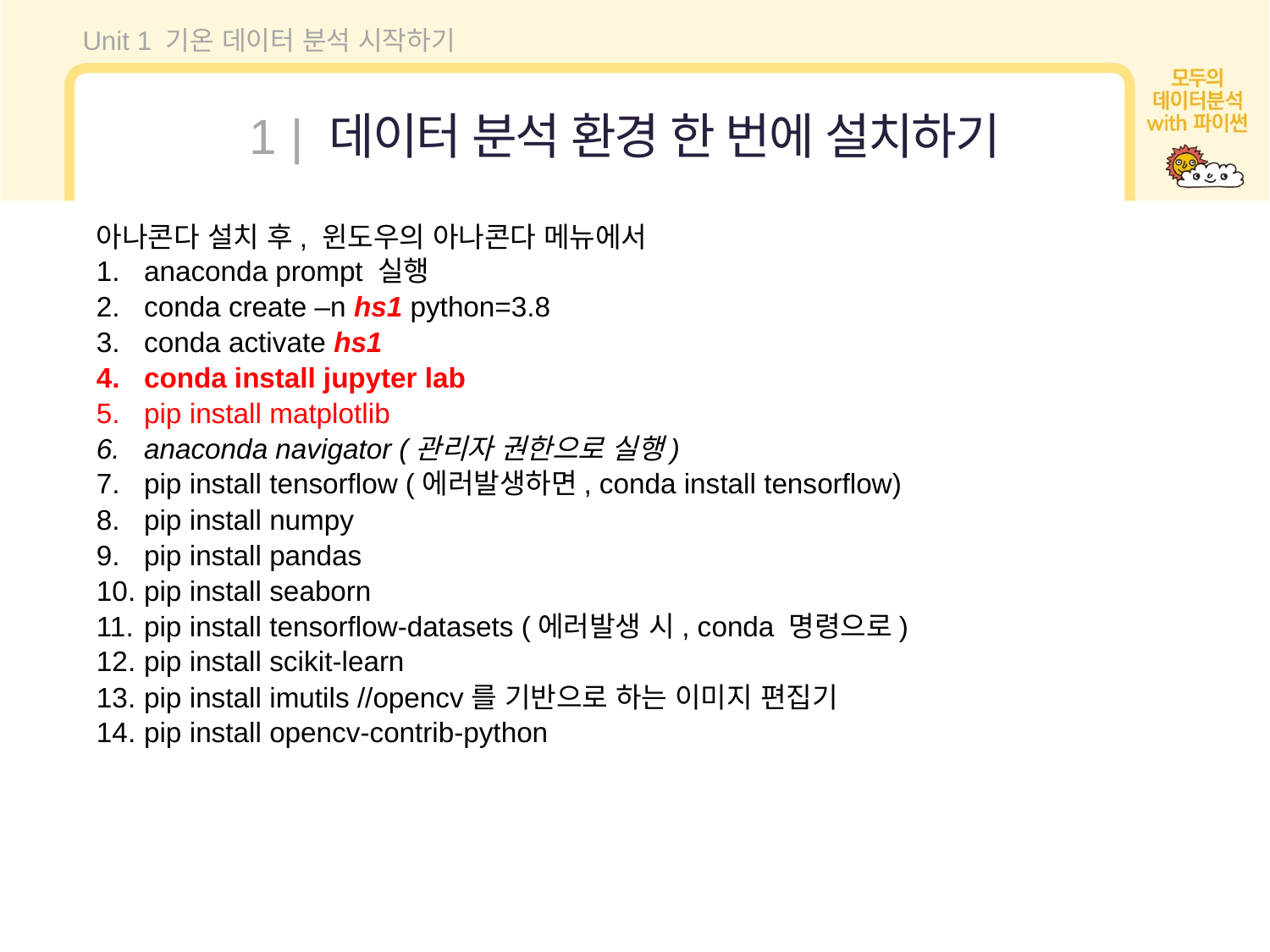

Unit 1 기온 데이터 분석 시작하기
1 | 데이터 분석 환경 한 번에 설치하기
아나콘다 설치 후, 윈도우의 아나콘다 메뉴에서
anaconda prompt 실행
conda create –n hs1 python=3.8
conda activate hs1
conda install jupyter lab
pip install matplotlib
anaconda navigator (관리자 권한으로 실행)
pip install tensorflow (에러발생하면, conda install tensorflow)
pip install numpy
pip install pandas
pip install seaborn
pip install tensorflow-datasets (에러발생 시, conda 명령으로)
pip install scikit-learn
pip install imutils //opencv를 기반으로 하는 이미지 편집기
pip install opencv-contrib-python